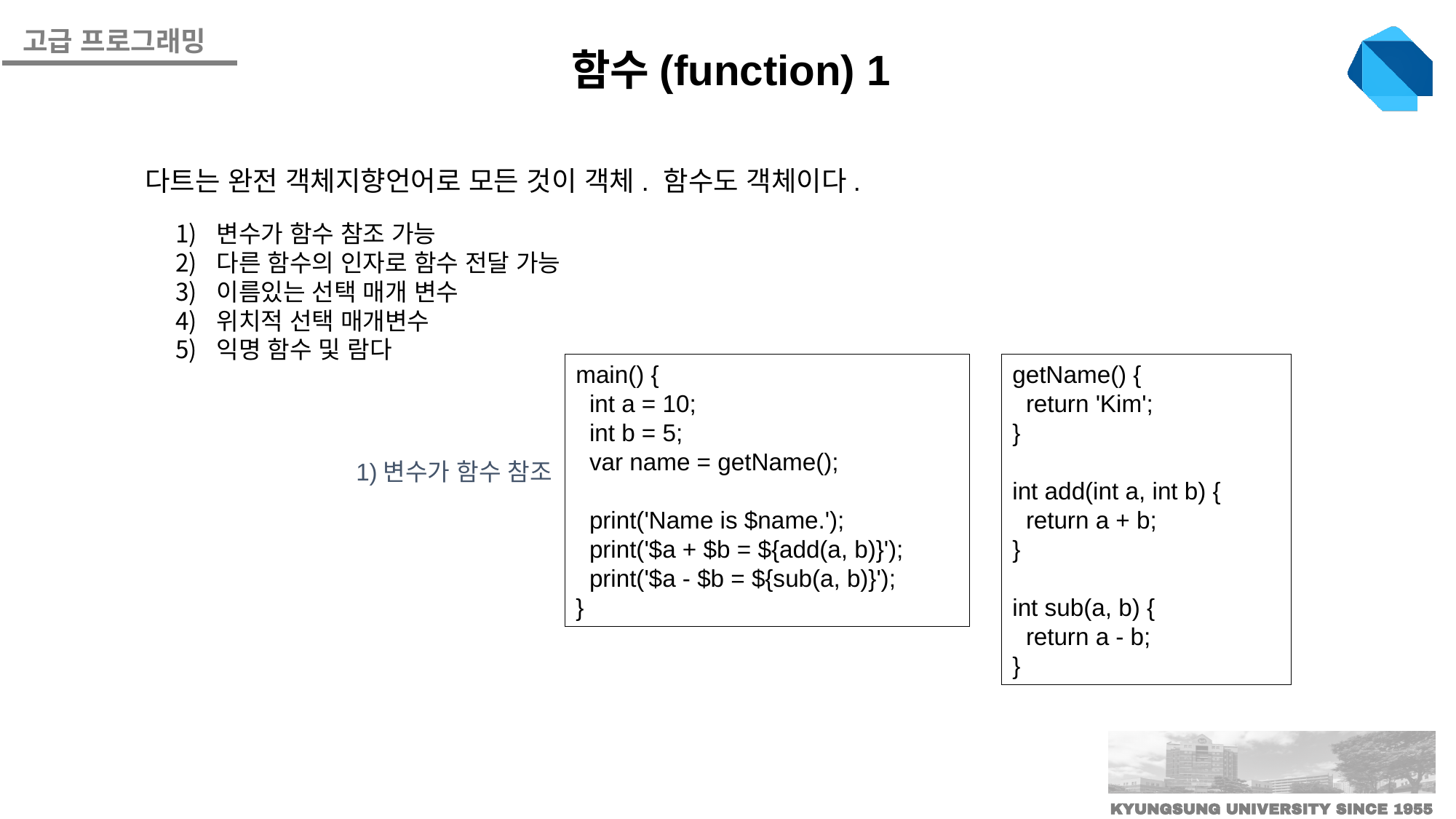

함수(function) 1
다트는 완전 객체지향언어로 모든 것이 객체. 함수도 객체이다.
변수가 함수 참조 가능
다른 함수의 인자로 함수 전달 가능
이름있는 선택 매개 변수
위치적 선택 매개변수
익명 함수 및 람다
main() {
  int a = 10;
  int b = 5;
  var name = getName();

  print('Name is $name.');
  print('$a + $b = ${add(a, b)}');
  print('$a - $b = ${sub(a, b)}');
}
getName() {
  return 'Kim';
}

int add(int a, int b) {
  return a + b;
}

int sub(a, b) {
  return a - b;
}
1)변수가 함수 참조